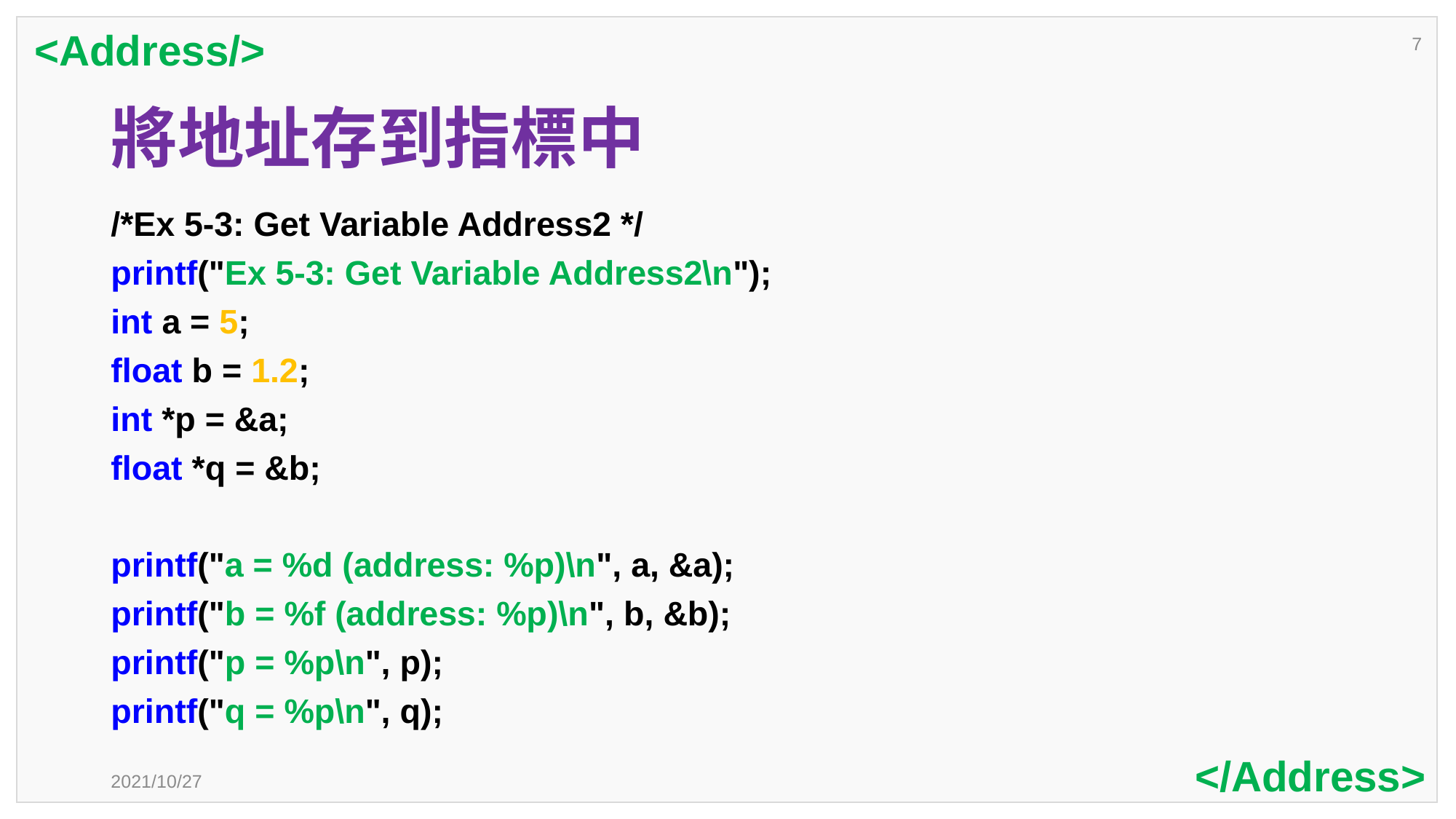

<Address/>
7
# 將地址存到指標中
/*Ex 5-3: Get Variable Address2 */
printf("Ex 5-3: Get Variable Address2\n");
int a = 5;
float b = 1.2;
int *p = &a;
float *q = &b;

printf("a = %d (address: %p)\n", a, &a);
printf("b = %f (address: %p)\n", b, &b);
printf("p = %p\n", p);
printf("q = %p\n", q);
</Address>
2021/10/27